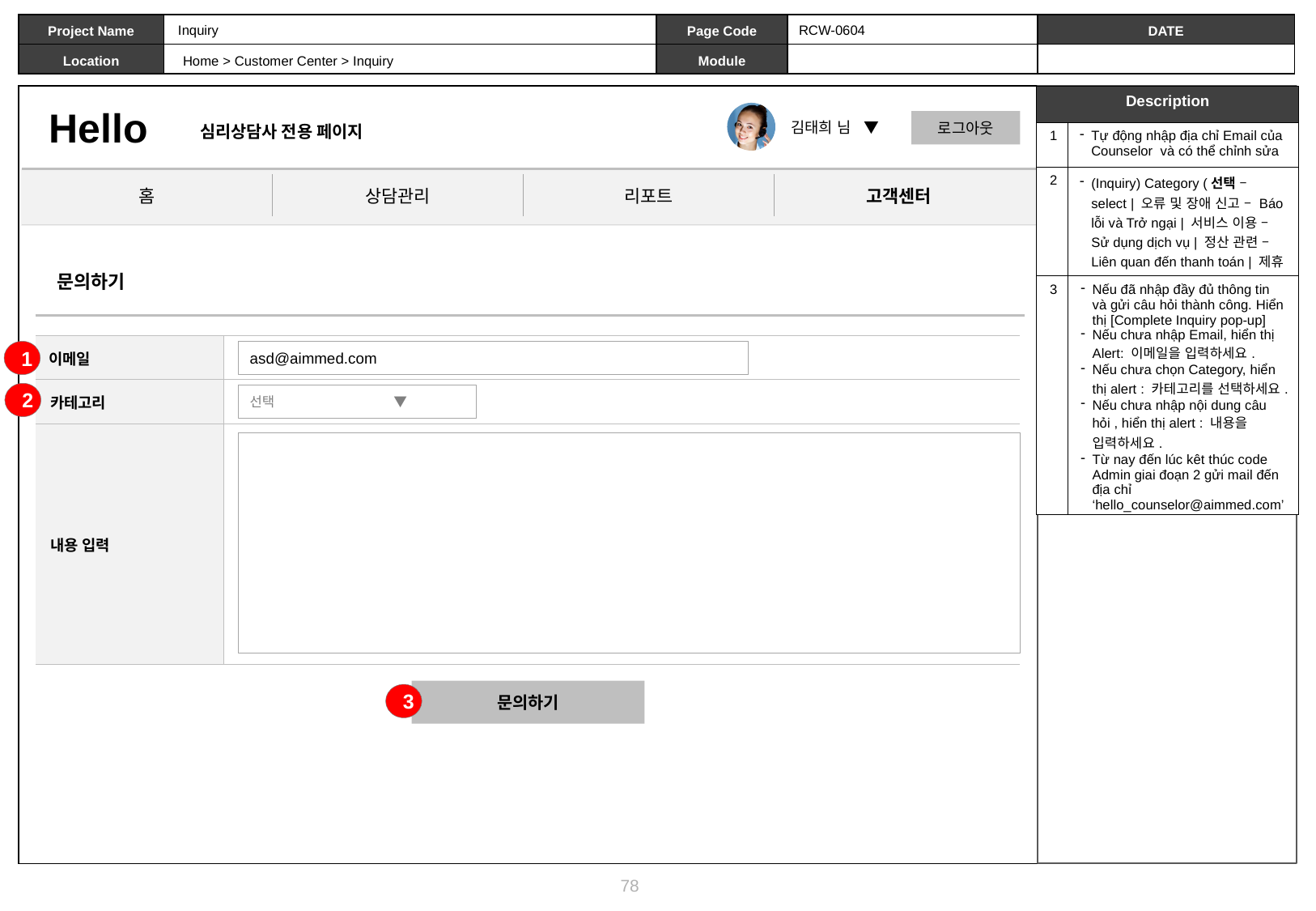

Inquiry
RCW-0604
Home > Customer Center > Inquiry
| Description |  |
| --- | --- |
| 1 | Tự động nhập địa chỉ Email của Counselor và có thể chỉnh sửa |
| 2 | (Inquiry) Category (선택 – select | 오류 및 장애 신고 – Báo lỗi và Trở ngại | 서비스 이용 – Sử dụng dịch vụ | 정산 관련 – Liên quan đến thanh toán | 제휴 관련 – Liên quan đến Tạm nghỉ) |
| 3 | Nếu đã nhập đầy đủ thông tin và gửi câu hỏi thành công. Hiển thị [Complete Inquiry pop-up] Nếu chưa nhập Email, hiển thị Alert: 이메일을 입력하세요. Nếu chưa chọn Category, hiển thị alert : 카테고리를 선택하세요. Nếu chưa nhập nội dung câu hỏi , hiển thị alert : 내용을 입력하세요. Từ nay đến lúc kêt thúc code Admin giai đoạn 2 gửi mail đến địa chỉ ‘hello\_counselor@aimmed.com’ |
문의하기
| 이메일 |  |
| --- | --- |
| 카테고리 |  |
| 내용 입력 |  |
1
asd@aimmed.com
2
선택                               ▼

문의하기
3
78